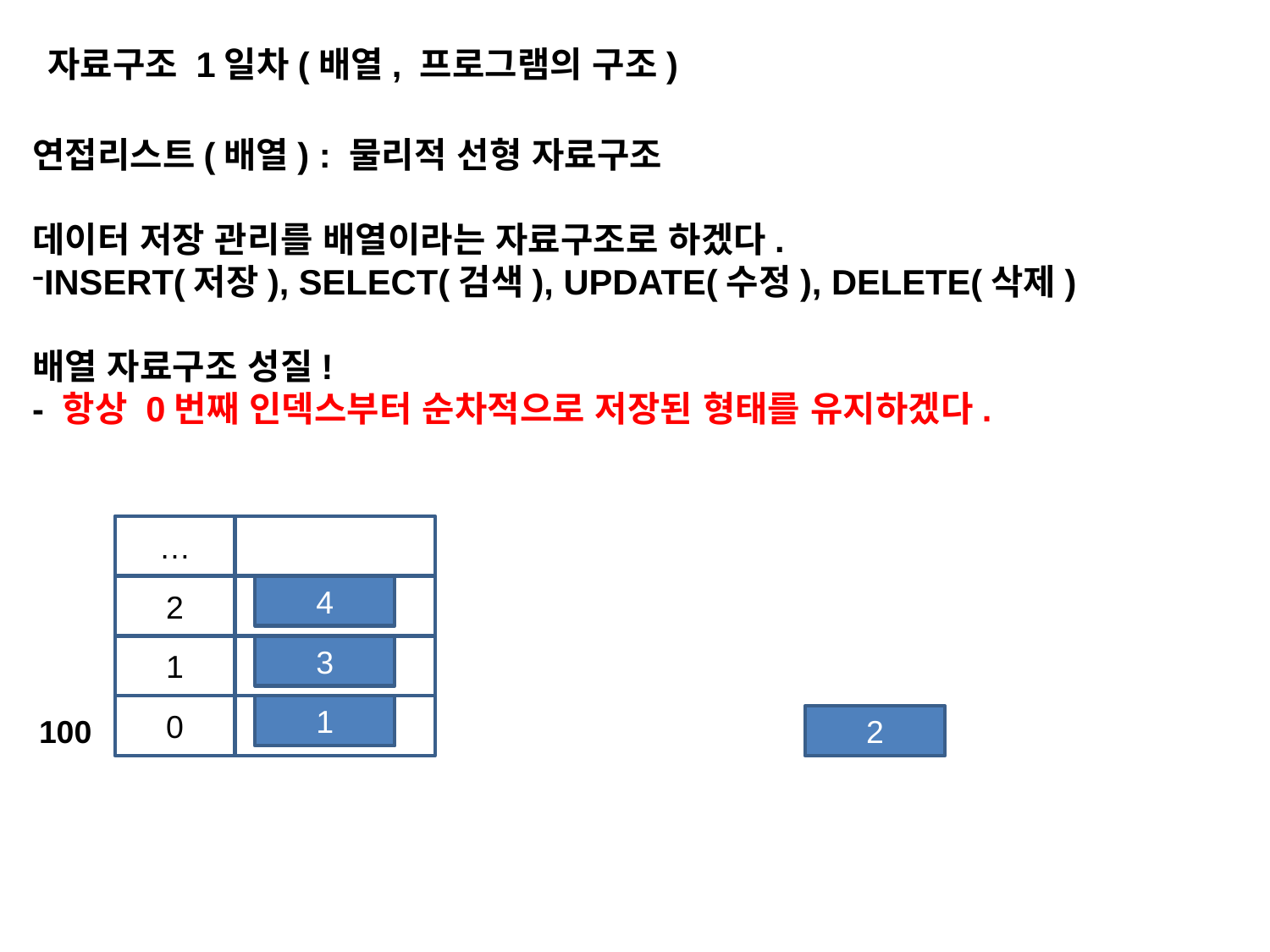

자료구조 1일차(배열, 프로그램의 구조)
연접리스트(배열) : 물리적 선형 자료구조

데이터 저장 관리를 배열이라는 자료구조로 하겠다.
INSERT(저장), SELECT(검색), UPDATE(수정), DELETE(삭제)

배열 자료구조 성질!
- 항상 0번째 인덱스부터 순차적으로 저장된 형태를 유지하겠다.
…

2

4
1

3
0

1
100
2